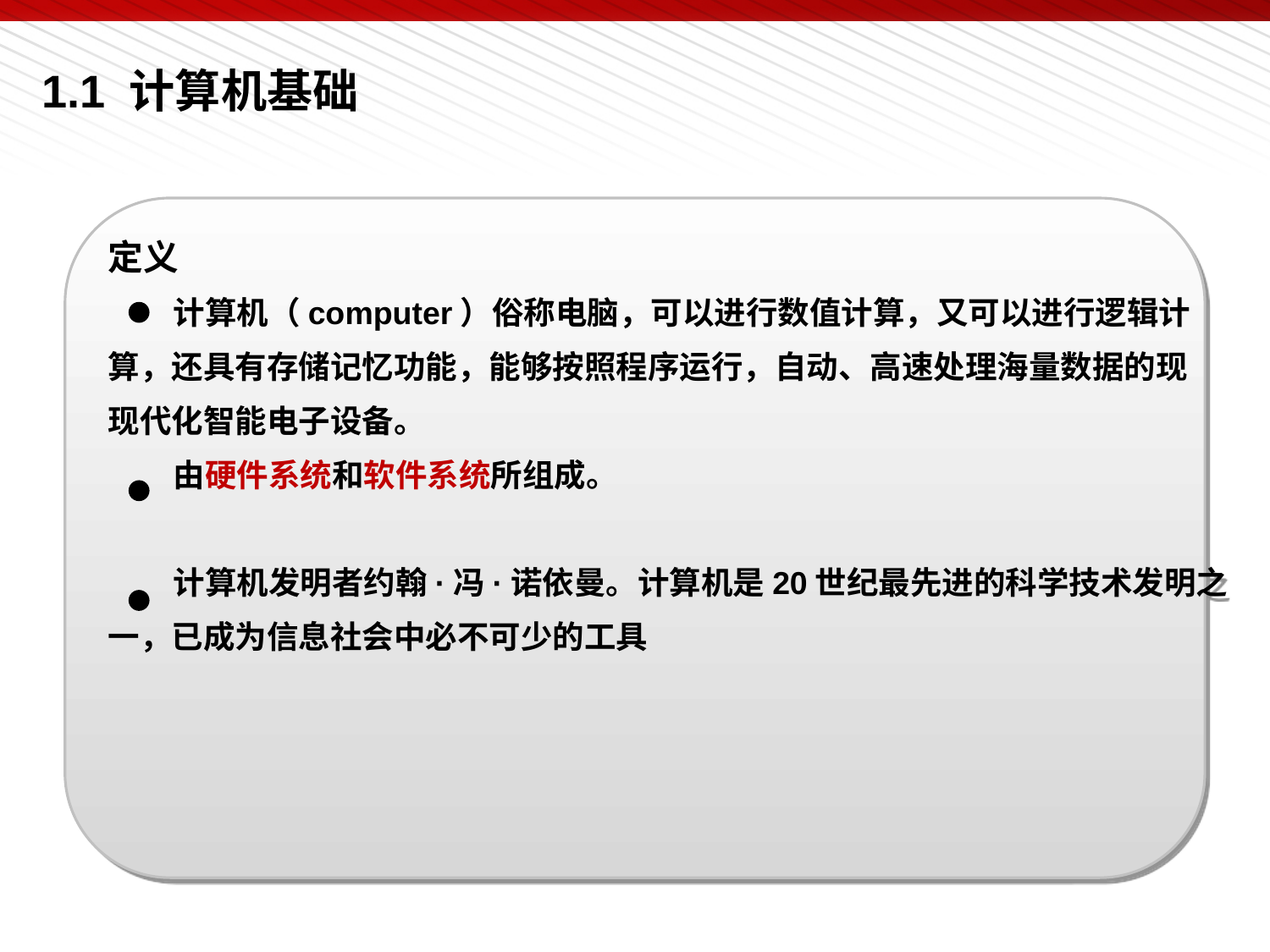

# 1.1 计算机基础
定义
        计算机（computer）俗称电脑，可以进行数值计算，又可以进行逻辑计
算，还具有存储记忆功能，能够按照程序运行，自动、高速处理海量数据的现
现代化智能电子设备。
        由硬件系统和软件系统所组成。

        计算机发明者约翰·冯·诺依曼。计算机是20世纪最先进的科学技术发明之
一，已成为信息社会中必不可少的工具